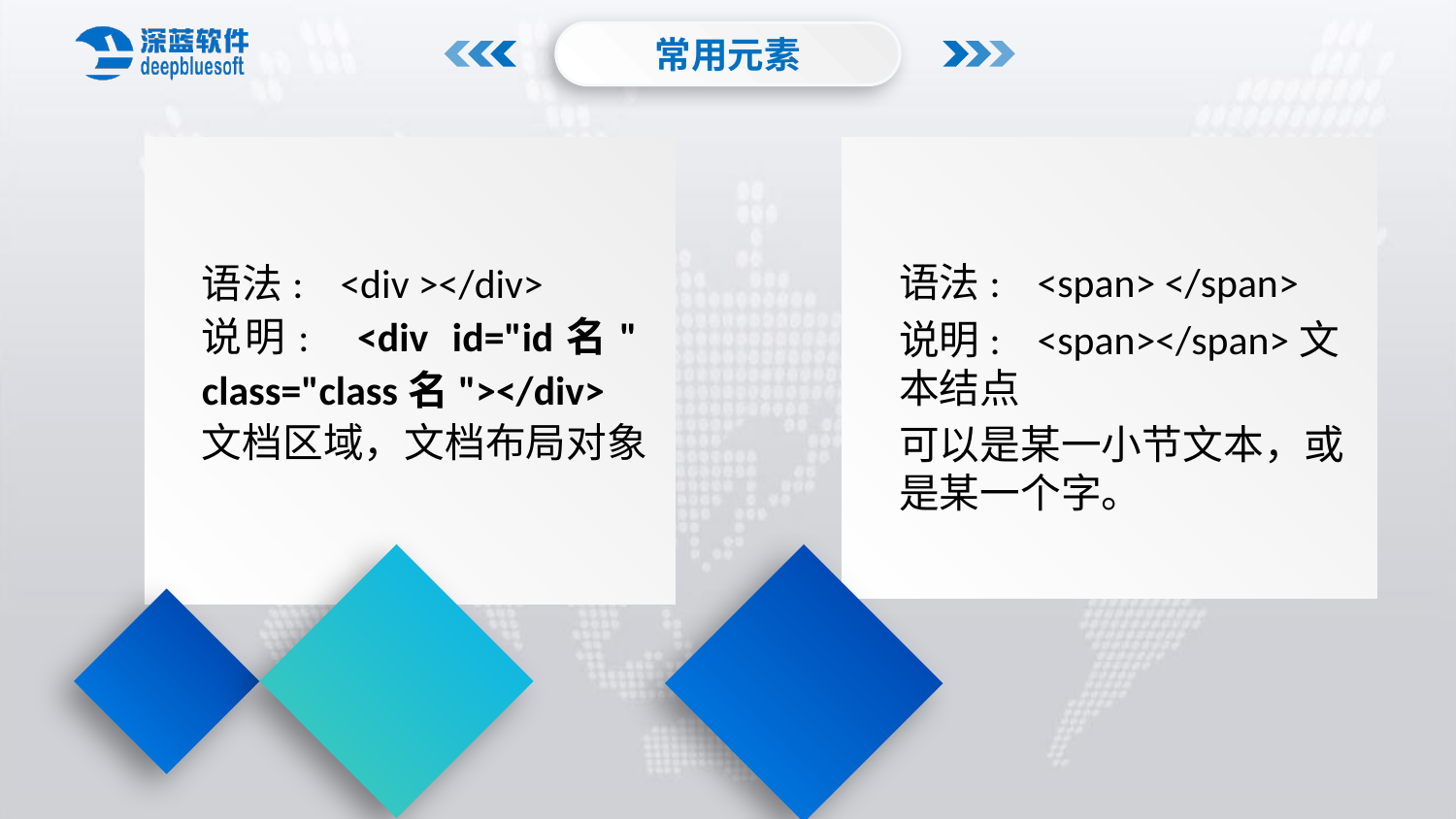

常用元素

语法:    <div ></div>
说明:    <div  id="id名"   class="class名"></div>
文档区域，文档布局对象

语法:    <span> </span>
说明:    <span></span>文本结点
可以是某一小节文本，或是某一个字。